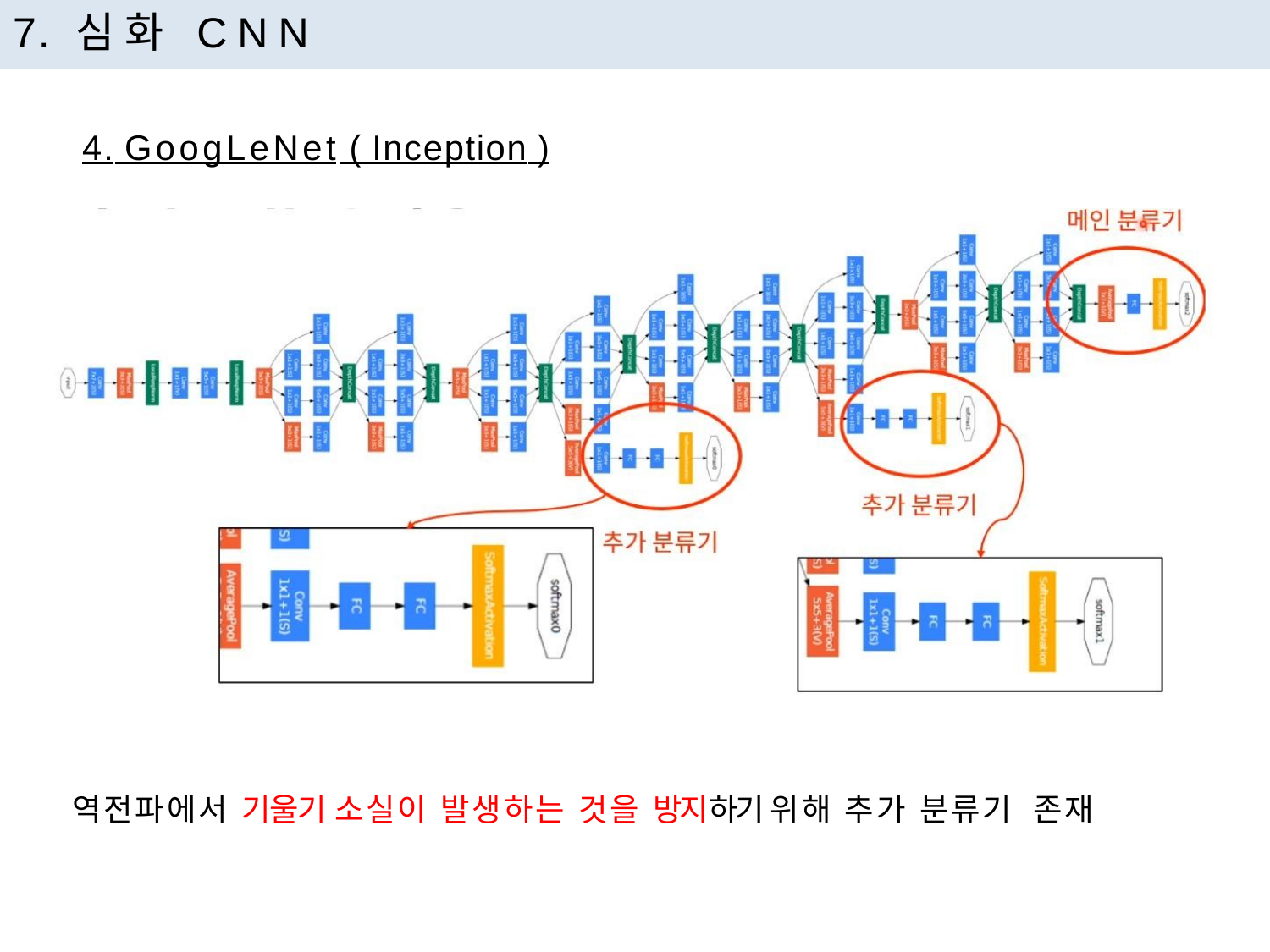

# 7. 심화 CNN
4. GoogLeNet ( Inception )

역전파에서 기울기 소실이 발생하는 것을 방지하기 위해 추가 분류기 존재